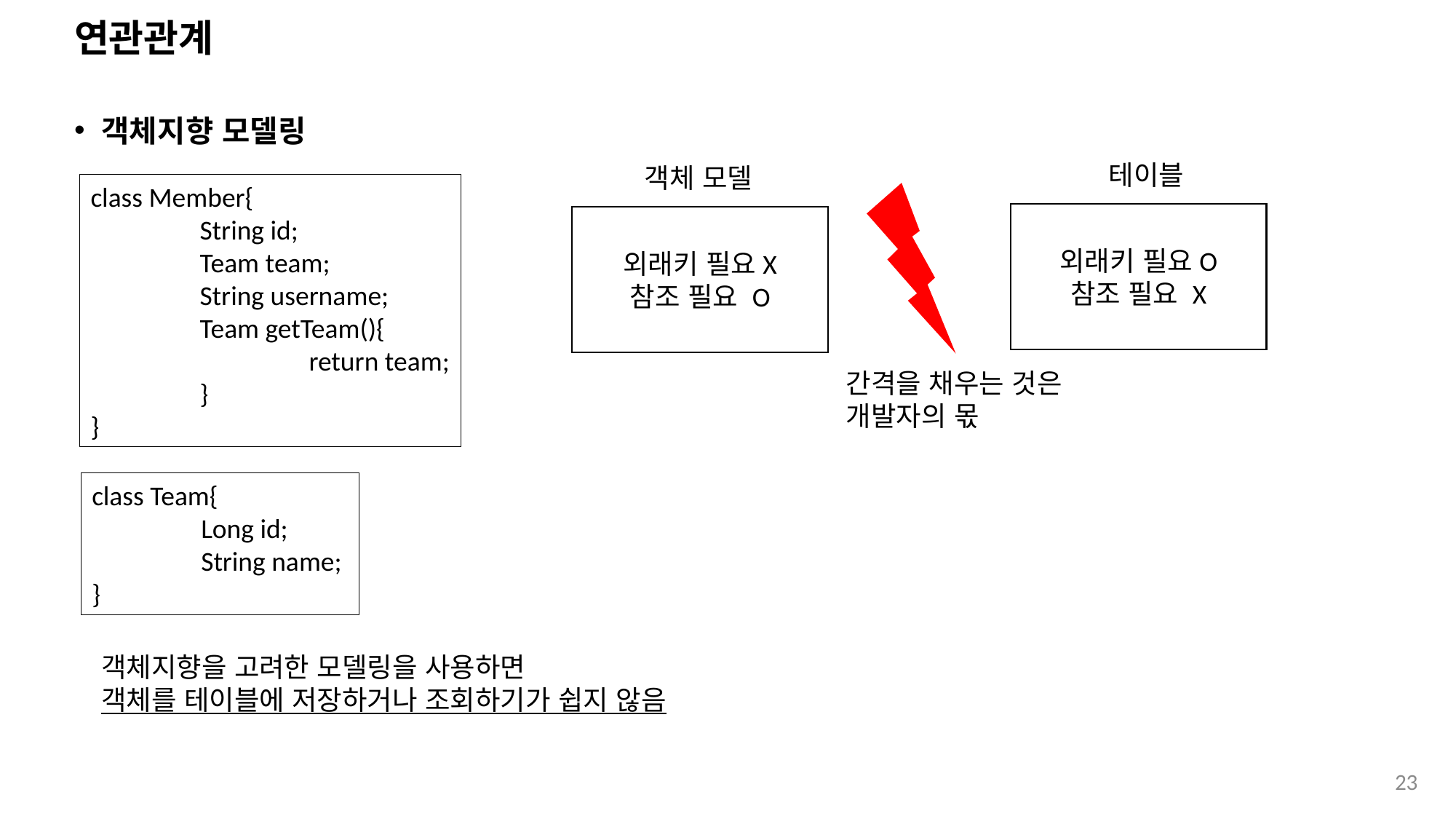

# 연관관계
객체지향 모델링

테이블
객체 모델
class Member{
	String id;
	Team team;
	String username;
	Team getTeam(){
		return team;
	}
}

외래키 필요O
참조 필요 X
외래키 필요X
참조 필요 O
간격을 채우는 것은
개발자의 몫
class Team{
	Long id;
	String name;
}
객체지향을 고려한 모델링을 사용하면
객체를 테이블에 저장하거나 조회하기가 쉽지 않음
23